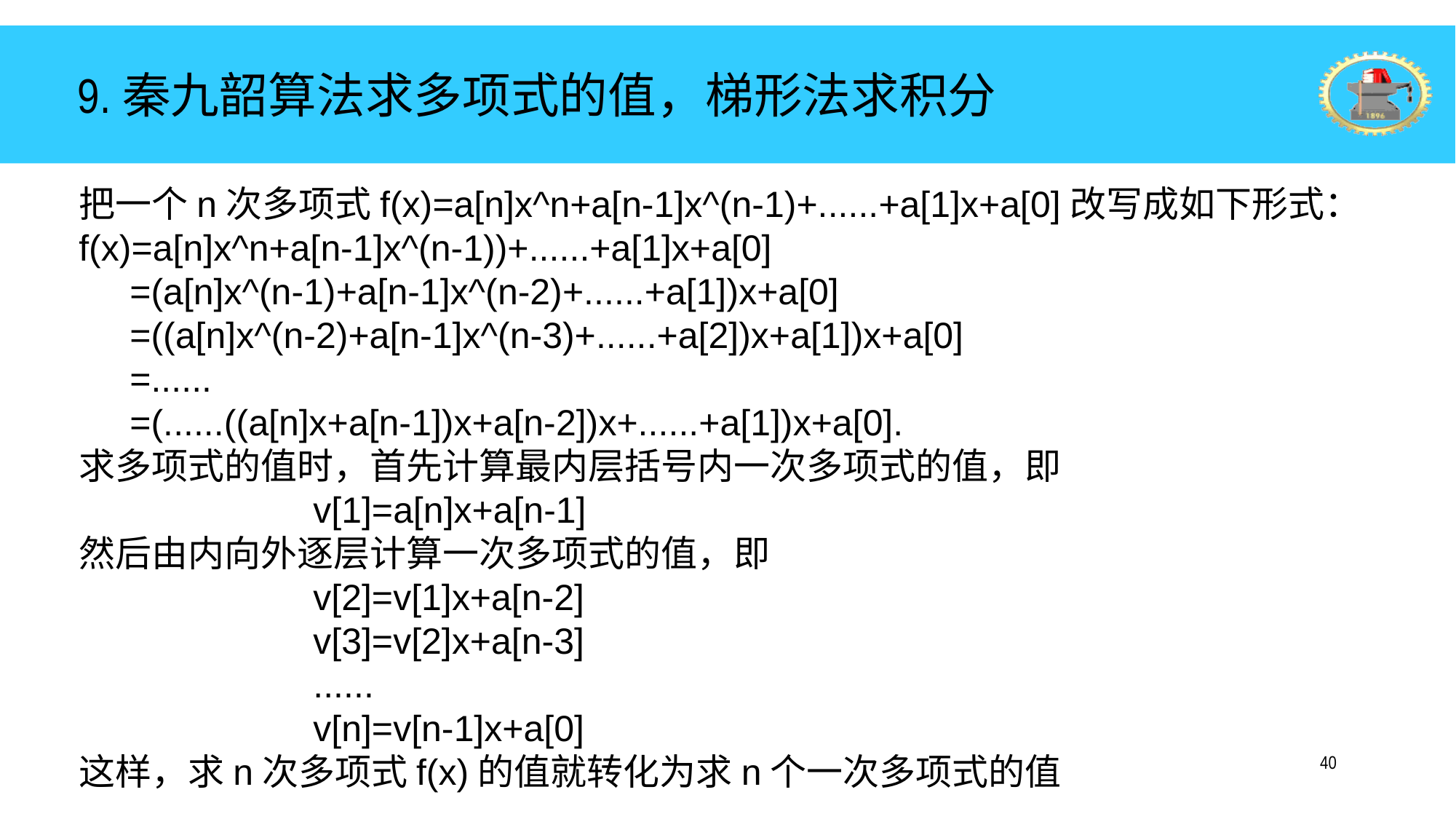

# 9.秦九韶算法求多项式的值，梯形法求积分
把一个n次多项式f(x)=a[n]x^n+a[n-1]x^(n-1)+......+a[1]x+a[0]改写成如下形式：
f(x)=a[n]x^n+a[n-1]x^(n-1))+......+a[1]x+a[0]
     =(a[n]x^(n-1)+a[n-1]x^(n-2)+......+a[1])x+a[0]
     =((a[n]x^(n-2)+a[n-1]x^(n-3)+......+a[2])x+a[1])x+a[0]
     =......
     =(......((a[n]x+a[n-1])x+a[n-2])x+......+a[1])x+a[0].
求多项式的值时，首先计算最内层括号内一次多项式的值，即
                       v[1]=a[n]x+a[n-1]
然后由内向外逐层计算一次多项式的值，即
                       v[2]=v[1]x+a[n-2]
                       v[3]=v[2]x+a[n-3]
                       ......
                       v[n]=v[n-1]x+a[0]
这样，求n次多项式f(x)的值就转化为求n个一次多项式的值
40